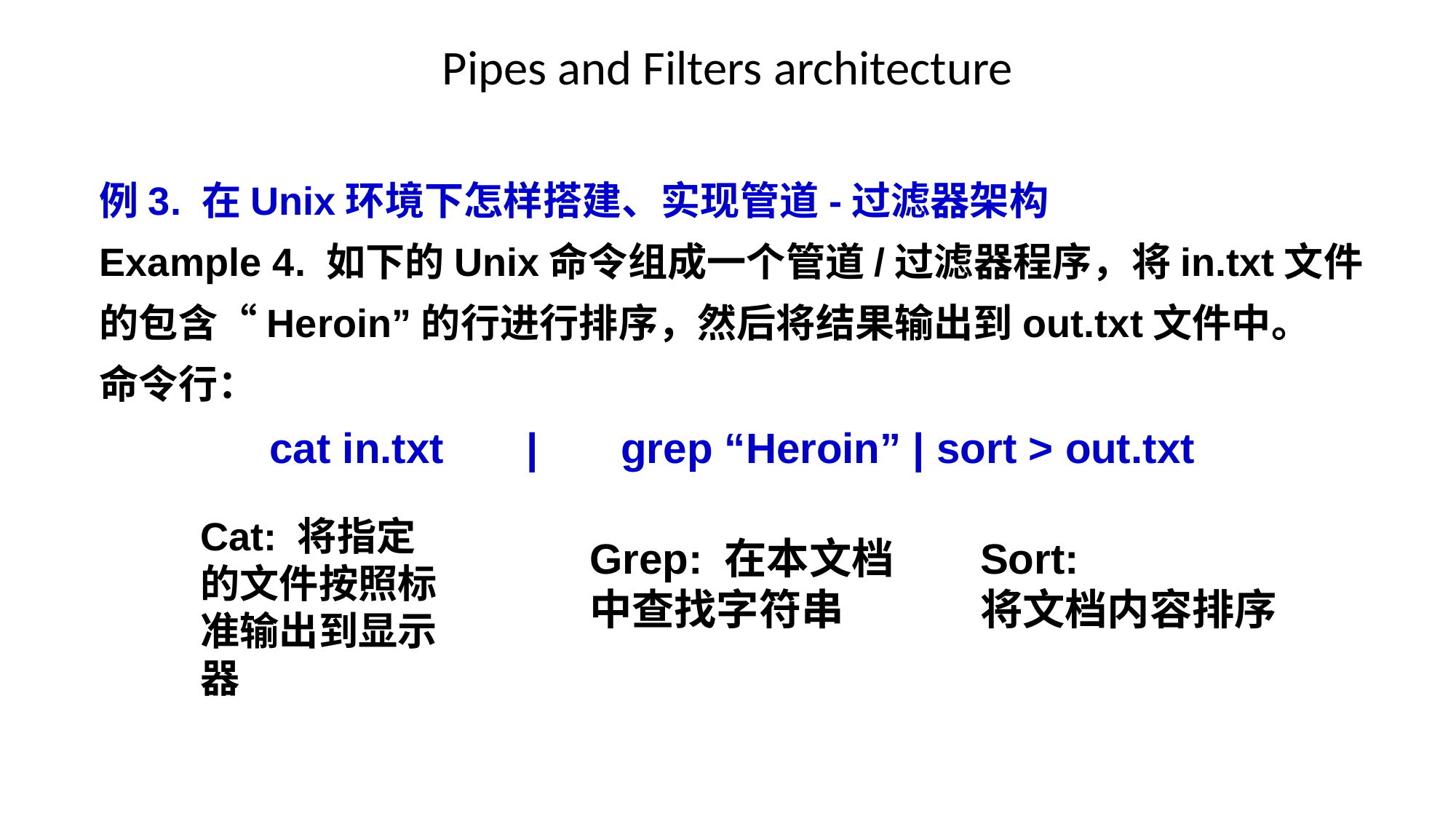

Pipes and Filters architecture
例3. 在Unix环境下怎样搭建、实现管道-过滤器架构
Example 4. 如下的Unix命令组成一个管道/过滤器程序，将in.txt文件
的包含“Heroin”的行进行排序，然后将结果输出到out.txt文件中。
命令行：
cat in.txt       |       grep “Heroin” | sort > out.txt
Cat: 将指定的文件按照标准输出到显示器
Grep: 在本文档
中查找字符串
Sort:
将文档内容排序